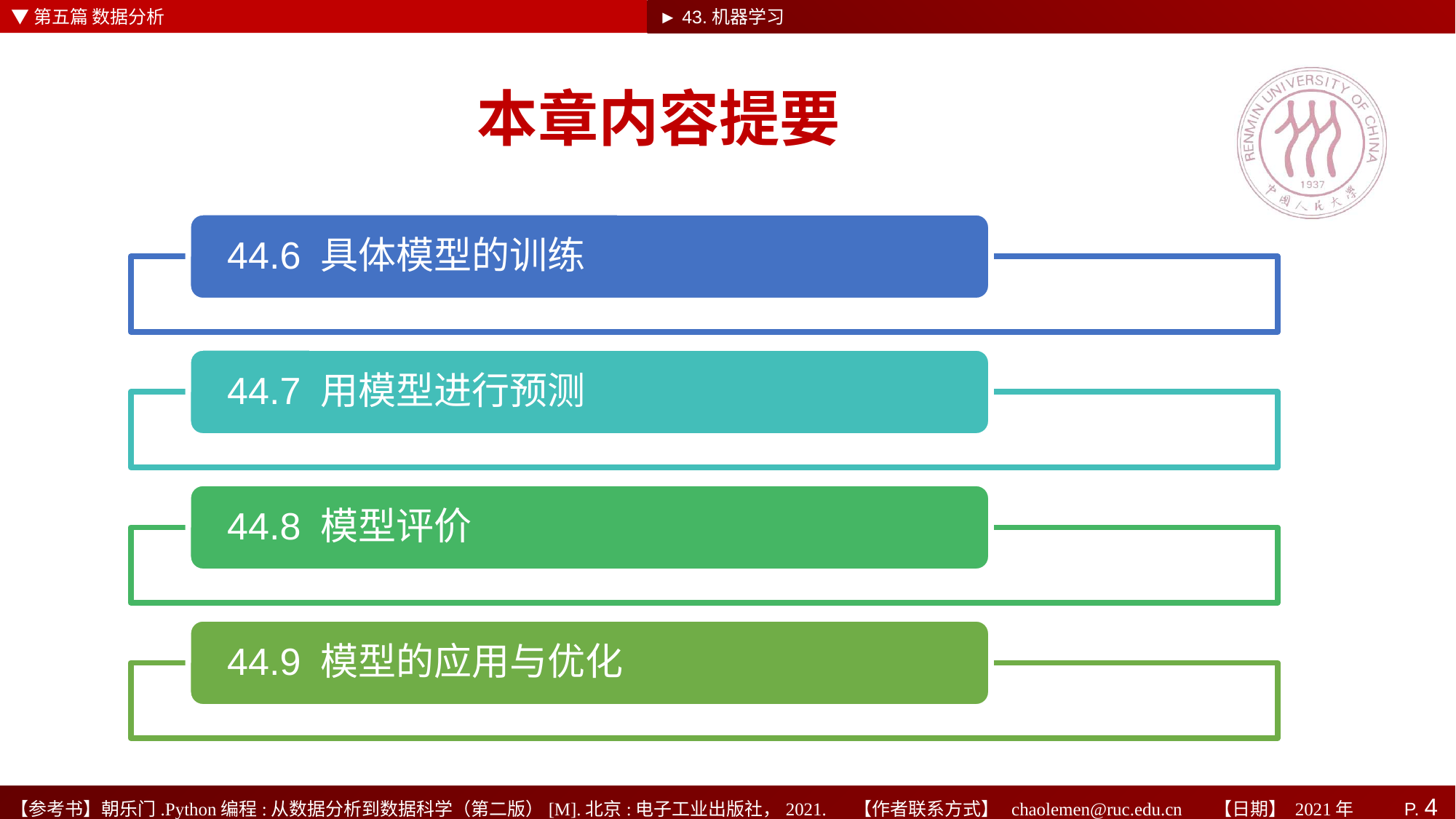

▼第五篇 数据分析
► 43.机器学习
# 本章内容提要
44.6 具体模型的训练
44.7 用模型进行预测
44.8 模型评价
44.9 模型的应用与优化